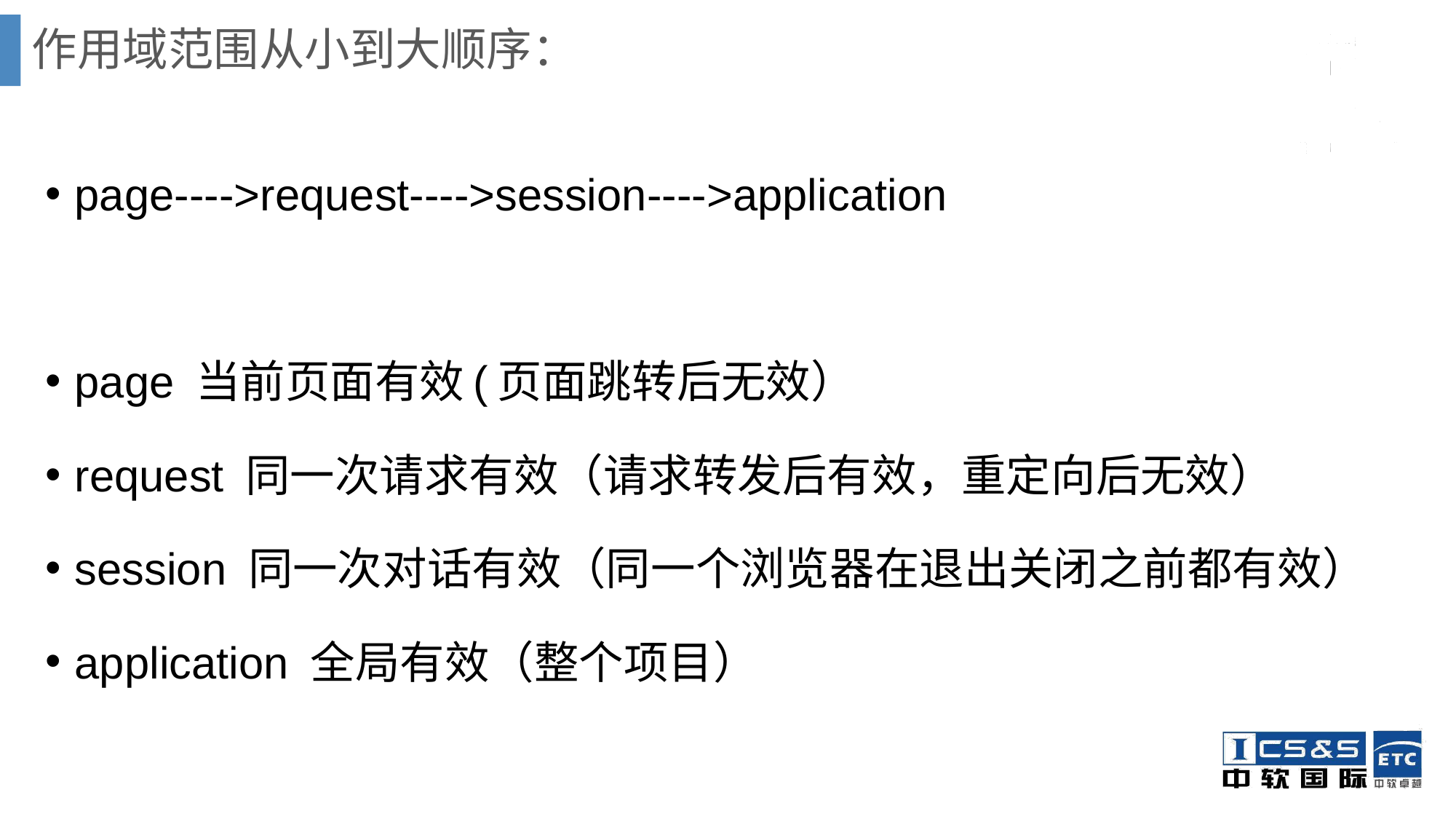

# 作用域范围从小到大顺序：

page---->request---->session---->application

page 当前页面有效(页面跳转后无效）
request 同一次请求有效（请求转发后有效，重定向后无效）
session 同一次对话有效（同一个浏览器在退出关闭之前都有效）
application 全局有效（整个项目）